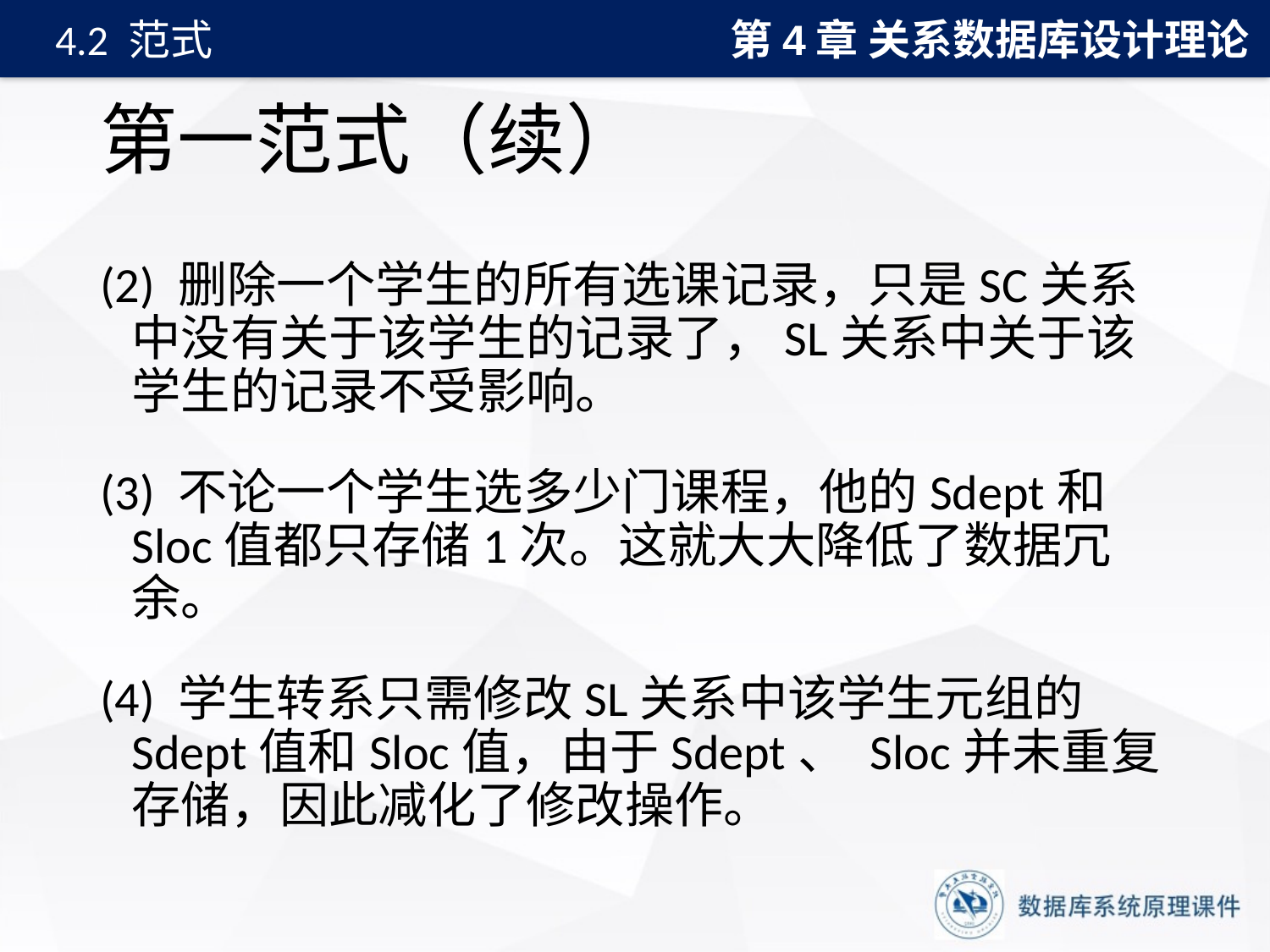

第4章 关系数据库设计理论
4.2 范式
# 第一范式（续）
(2) 删除一个学生的所有选课记录，只是SC关系中没有关于该学生的记录了，SL关系中关于该学生的记录不受影响。
(3) 不论一个学生选多少门课程，他的Sdept和Sloc值都只存储1次。这就大大降低了数据冗余。
(4) 学生转系只需修改SL关系中该学生元组的Sdept值和Sloc值，由于Sdept、 Sloc并未重复存储，因此减化了修改操作。